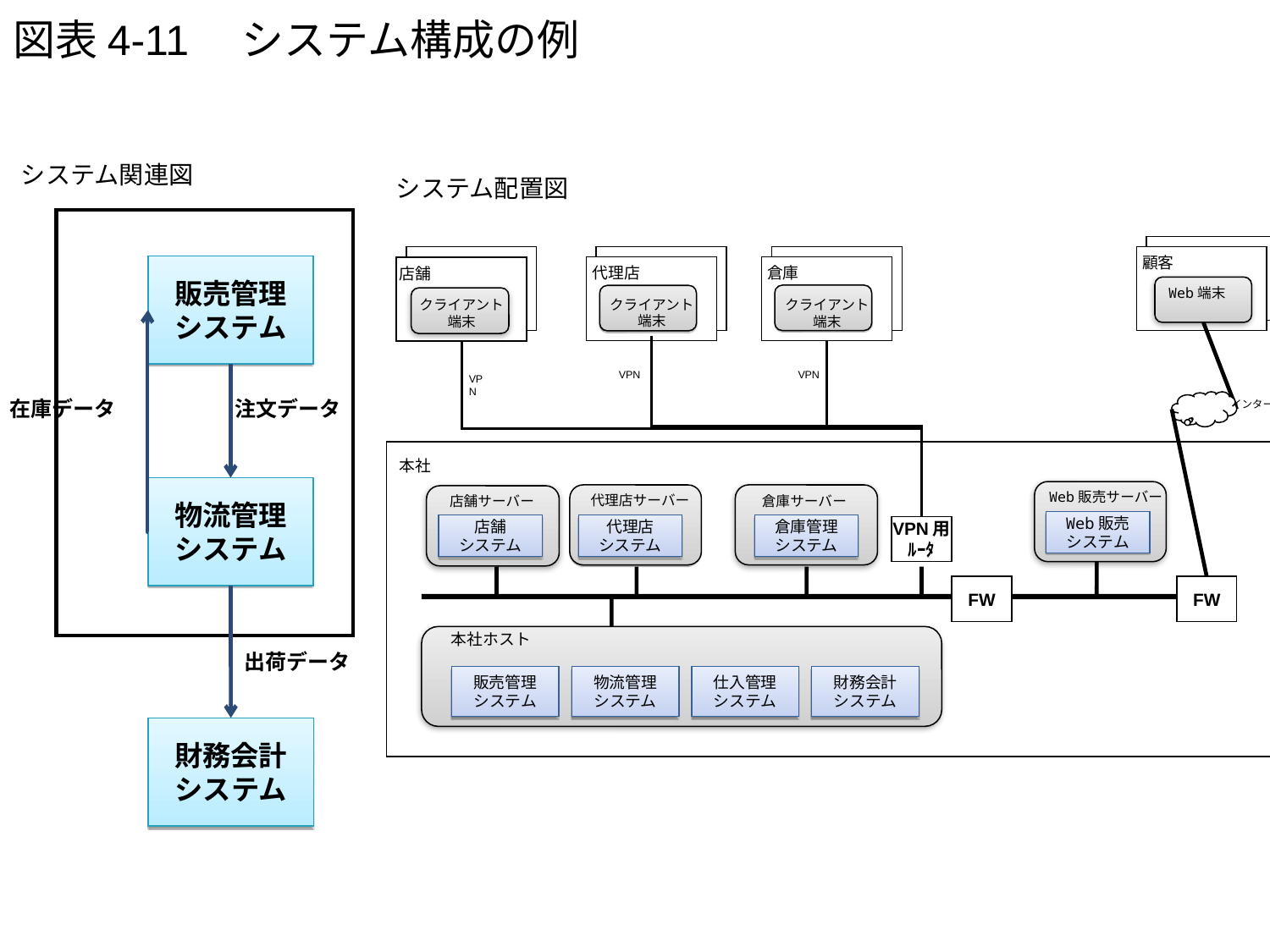

# 図表4-11　システム構成の例
システム関連図
システム配置図

顧客

販売管理
システム
代理店

倉庫

店舗

Web端末

クライアント
端末
クライアント
端末
クライアント
端末
VPN
VPN
VPN
在庫データ
注文データ

インターネット

本社
物流管理
システム

Web販売サーバー

代理店サーバー

倉庫サーバー
店舗サーバー
Web販売
システム
店舗
システム
代理店
システム
倉庫管理
システム
VPN用
ﾙｰﾀ

FW
FW

本社ホスト

出荷データ
販売管理
システム
物流管理
システム
仕入管理
システム
財務会計
システム
財務会計
システム